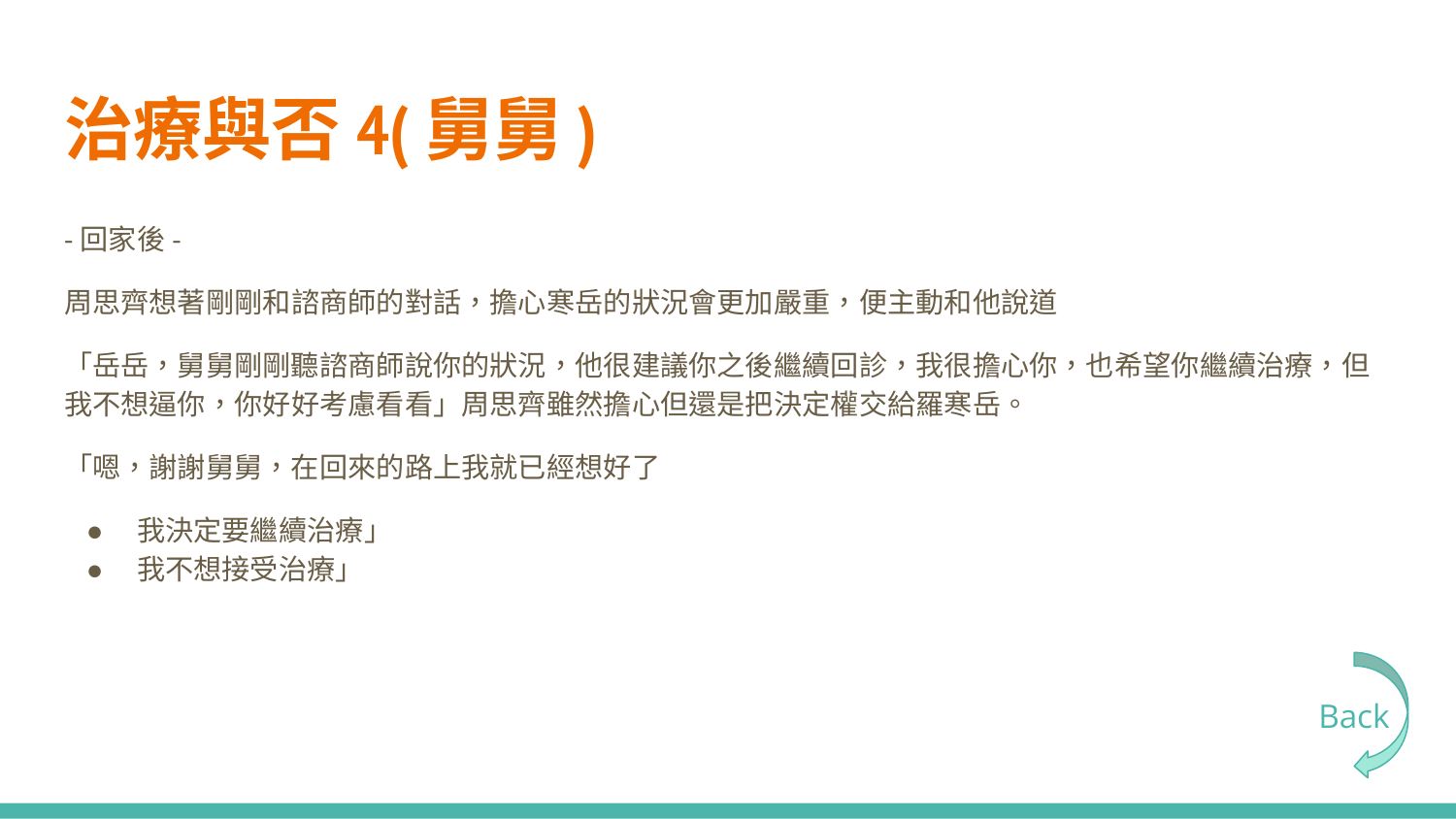

# 治療與否4(舅舅)
-回家後-
周思齊想著剛剛和諮商師的對話，擔心寒岳的狀況會更加嚴重，便主動和他說道
「岳岳，舅舅剛剛聽諮商師說你的狀況，他很建議你之後繼續回診，我很擔心你，也希望你繼續治療，但我不想逼你，你好好考慮看看」周思齊雖然擔心但還是把決定權交給羅寒岳。
「嗯，謝謝舅舅，在回來的路上我就已經想好了
我決定要繼續治療」
我不想接受治療」

Back